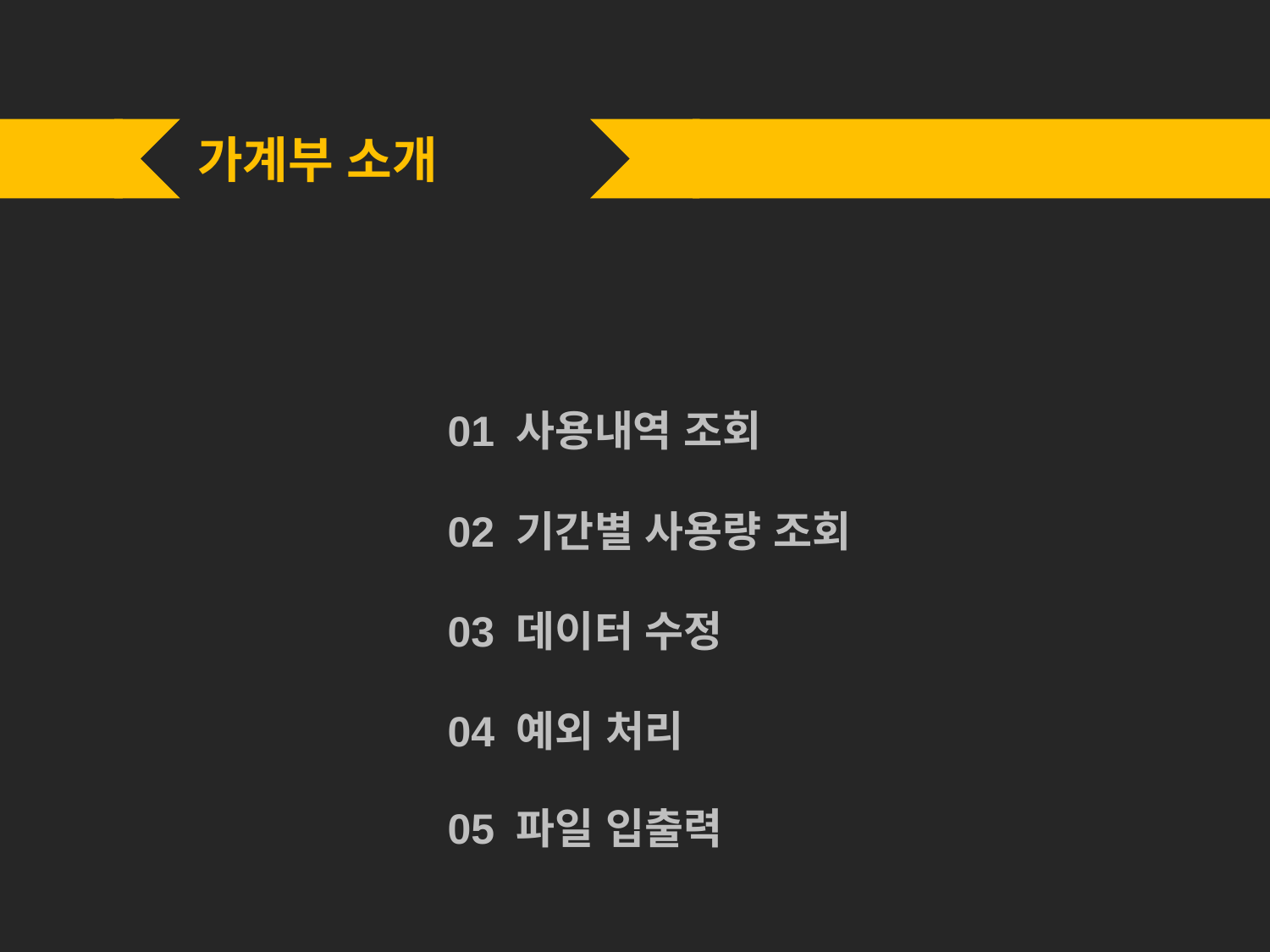

가계부 소개
01 사용내역 조회
02 기간별 사용량 조회
03 데이터 수정
04 예외 처리
05 파일 입출력